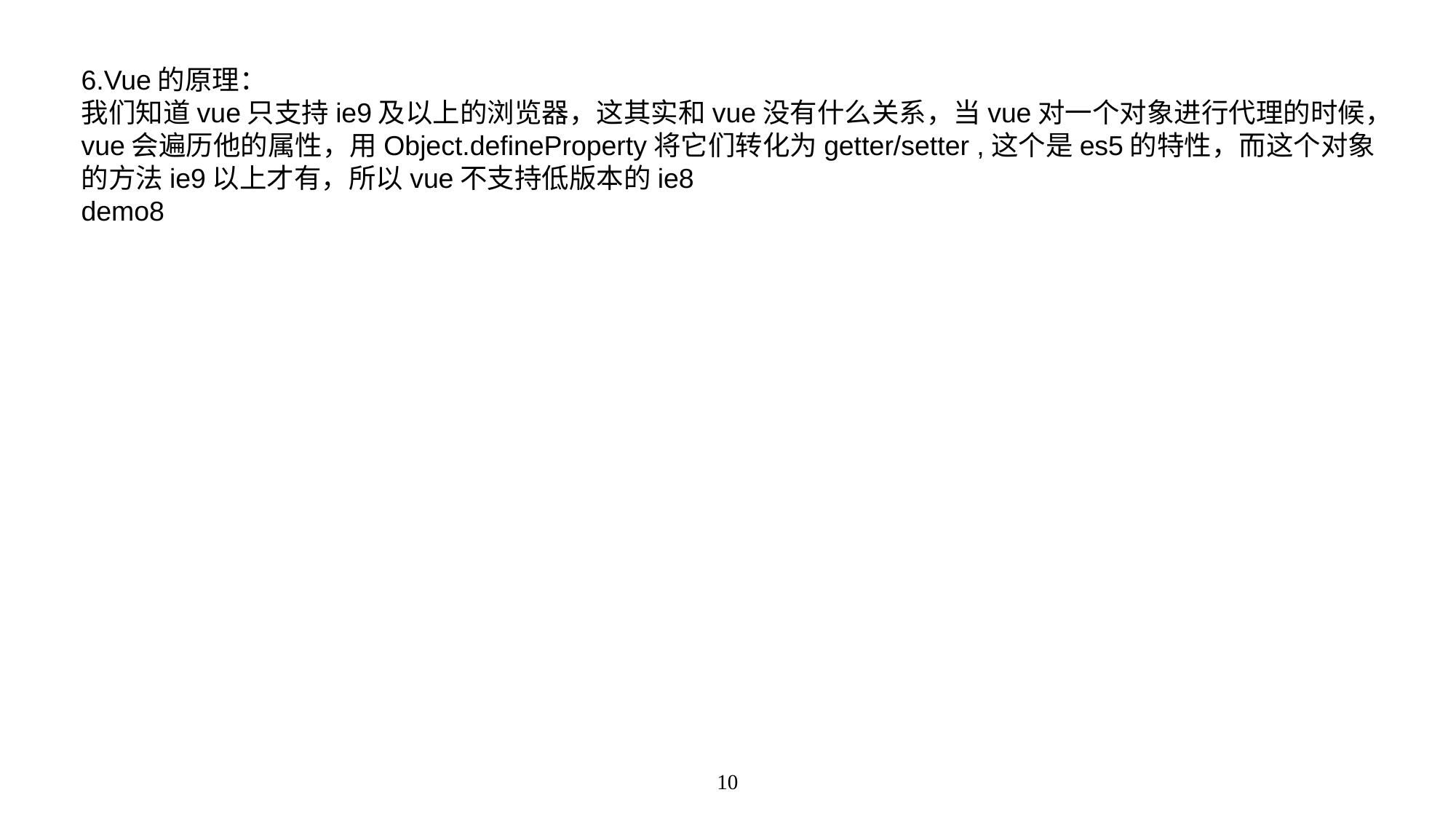

6.Vue的原理：
我们知道vue只支持ie9及以上的浏览器，这其实和vue没有什么关系，当vue对一个对象进行代理的时候，vue会遍历他的属性，用Object.defineProperty将它们转化为getter/setter ,这个是es5的特性，而这个对象的方法ie9以上才有，所以vue不支持低版本的ie8
demo8

10